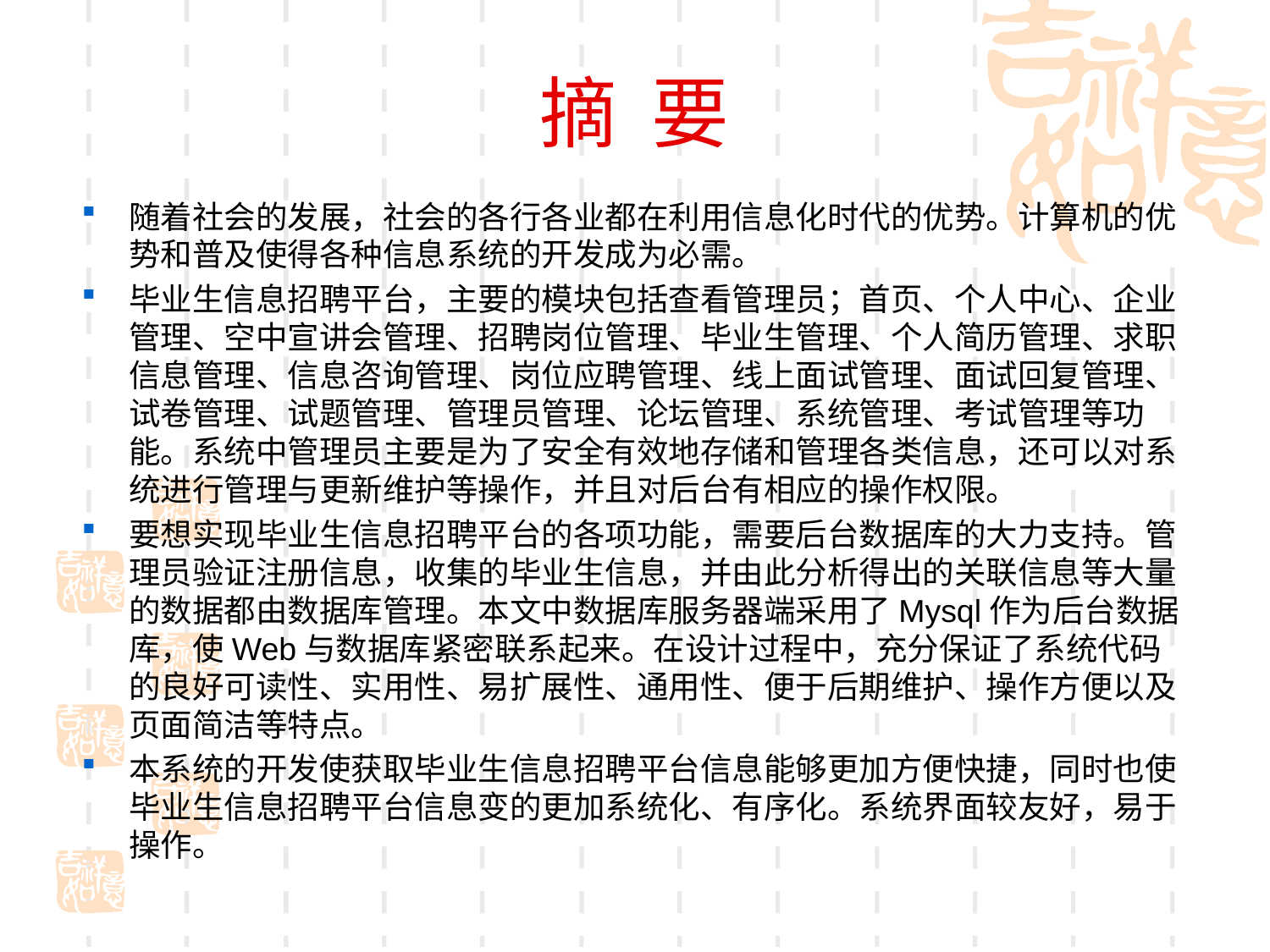

# 摘  要
随着社会的发展，社会的各行各业都在利用信息化时代的优势。计算机的优势和普及使得各种信息系统的开发成为必需。
毕业生信息招聘平台，主要的模块包括查看管理员；首页、个人中心、企业管理、空中宣讲会管理、招聘岗位管理、毕业生管理、个人简历管理、求职信息管理、信息咨询管理、岗位应聘管理、线上面试管理、面试回复管理、试卷管理、试题管理、管理员管理、论坛管理、系统管理、考试管理等功能。系统中管理员主要是为了安全有效地存储和管理各类信息，还可以对系统进行管理与更新维护等操作，并且对后台有相应的操作权限。
要想实现毕业生信息招聘平台的各项功能，需要后台数据库的大力支持。管理员验证注册信息，收集的毕业生信息，并由此分析得出的关联信息等大量的数据都由数据库管理。本文中数据库服务器端采用了Mysql作为后台数据库，使Web与数据库紧密联系起来。在设计过程中，充分保证了系统代码的良好可读性、实用性、易扩展性、通用性、便于后期维护、操作方便以及页面简洁等特点。
本系统的开发使获取毕业生信息招聘平台信息能够更加方便快捷，同时也使毕业生信息招聘平台信息变的更加系统化、有序化。系统界面较友好，易于操作。